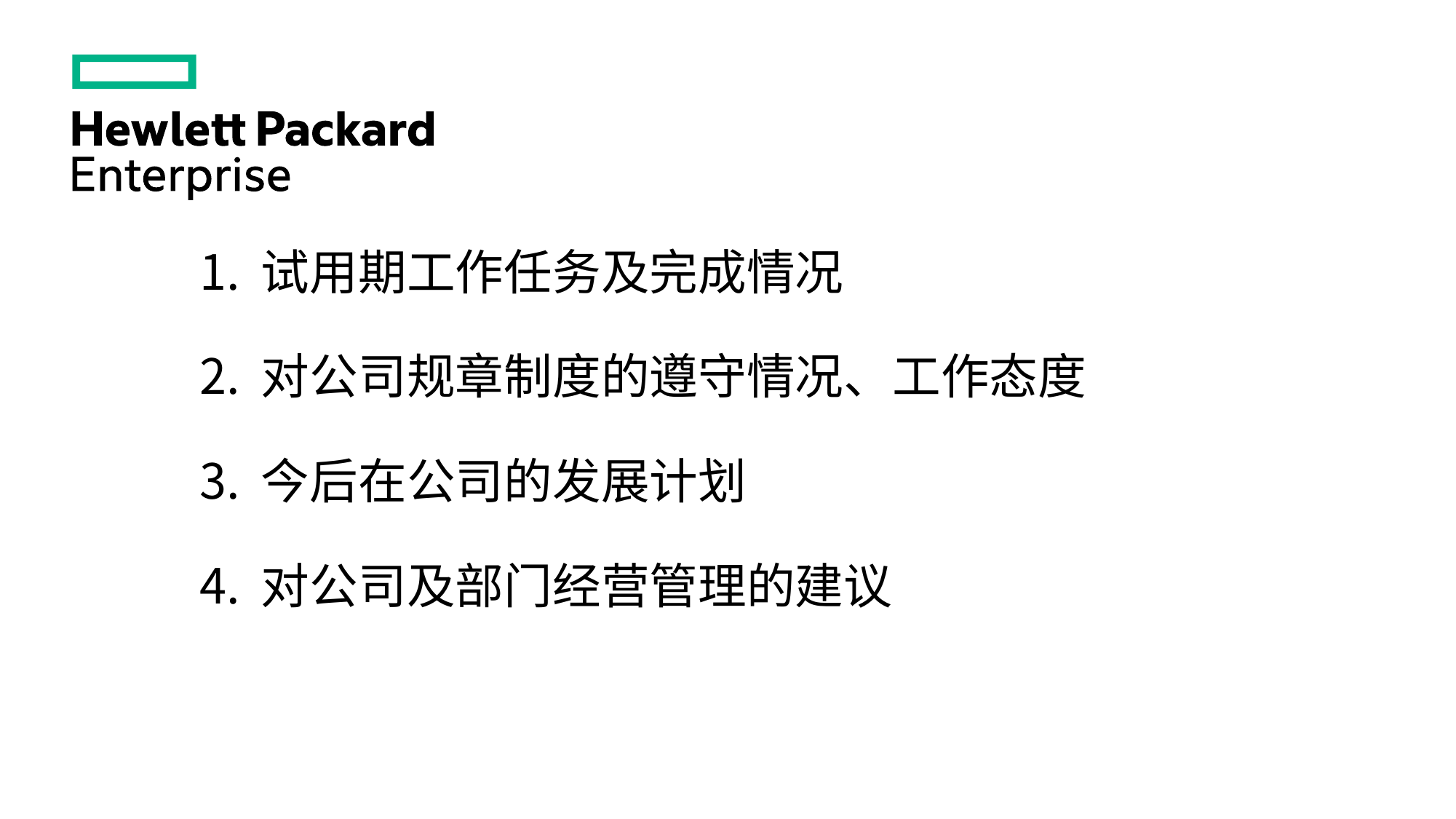

试用期工作任务及完成情况

对公司规章制度的遵守情况、工作态度

今后在公司的发展计划

对公司及部门经营管理的建议

2